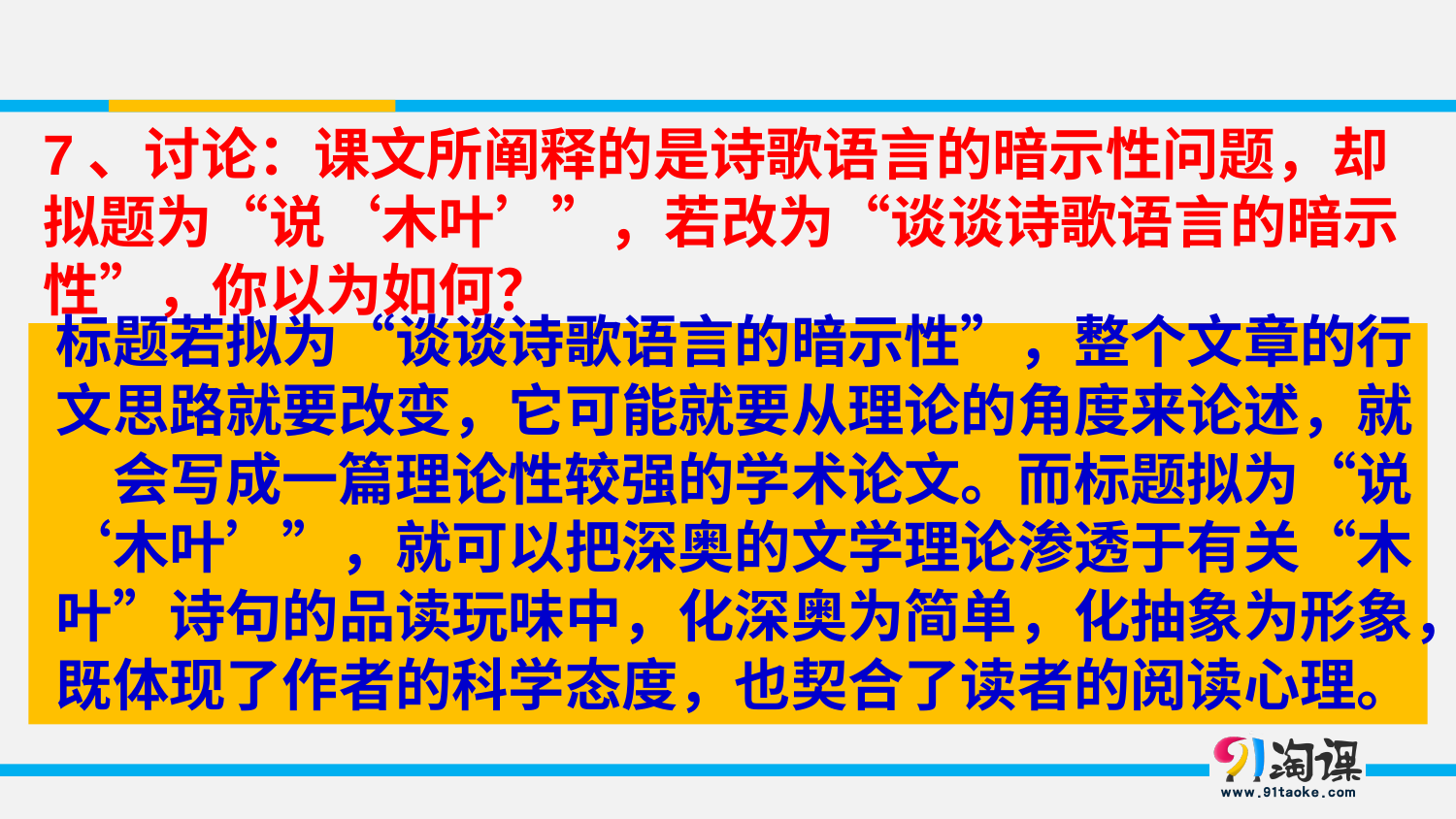

7、讨论：课文所阐释的是诗歌语言的暗示性问题，却拟题为“说‘木叶’”，若改为“谈谈诗歌语言的暗示性”，你以为如何？
标题若拟为“谈谈诗歌语言的暗示性”，整个文章的行文思路就要改变，它可能就要从理论的角度来论述，就会写成一篇理论性较强的学术论文。而标题拟为“说‘木叶’”，就可以把深奥的文学理论渗透于有关“木叶”诗句的品读玩味中，化深奥为简单，化抽象为形象，既体现了作者的科学态度，也契合了读者的阅读心理。